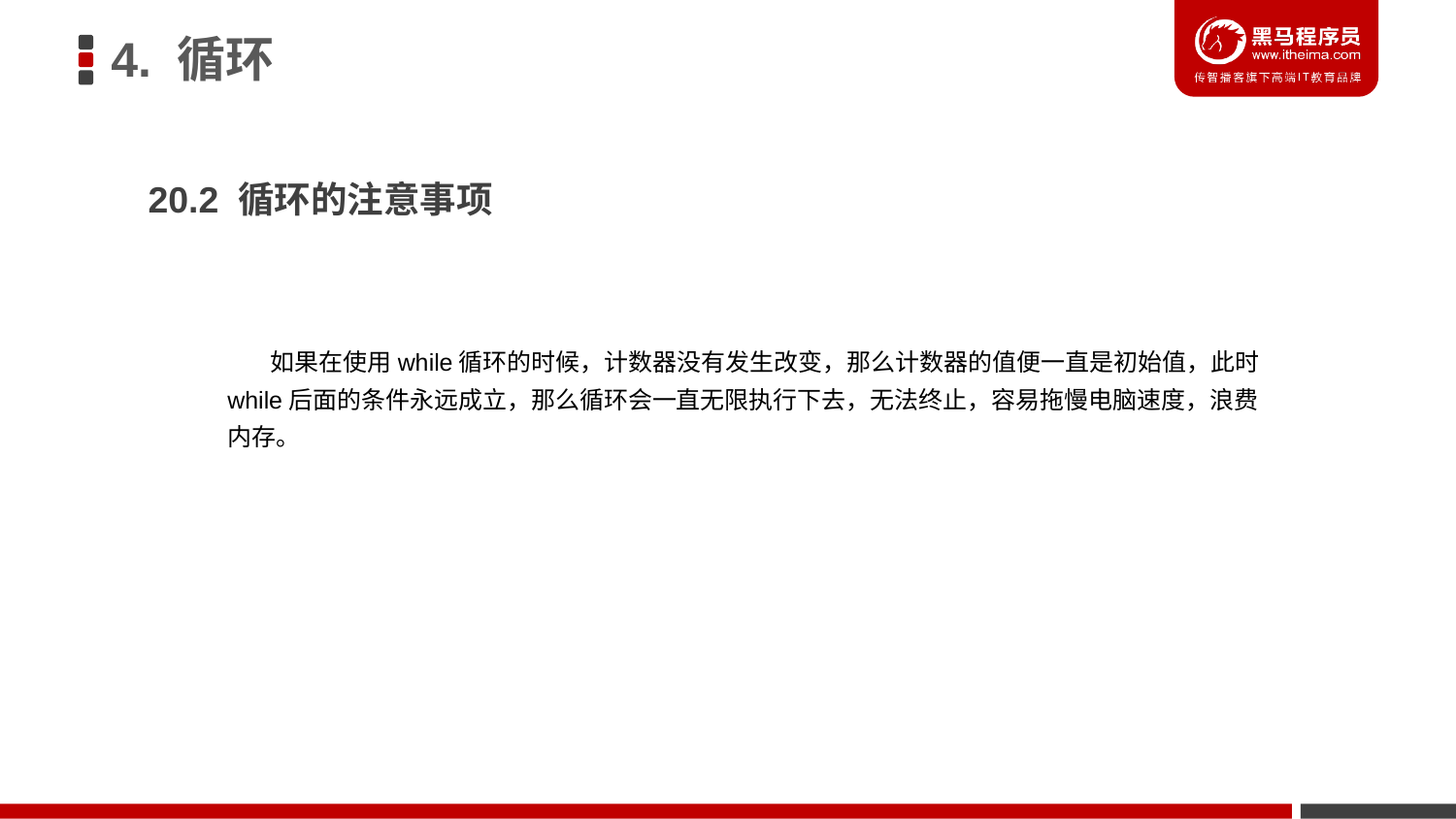

4. 循环
20.2 循环的注意事项
       如果在使用while循环的时候，计数器没有发生改变，那么计数器的值便一直是初始值，此时while后面的条件永远成立，那么循环会一直无限执行下去，无法终止，容易拖慢电脑速度，浪费内存。